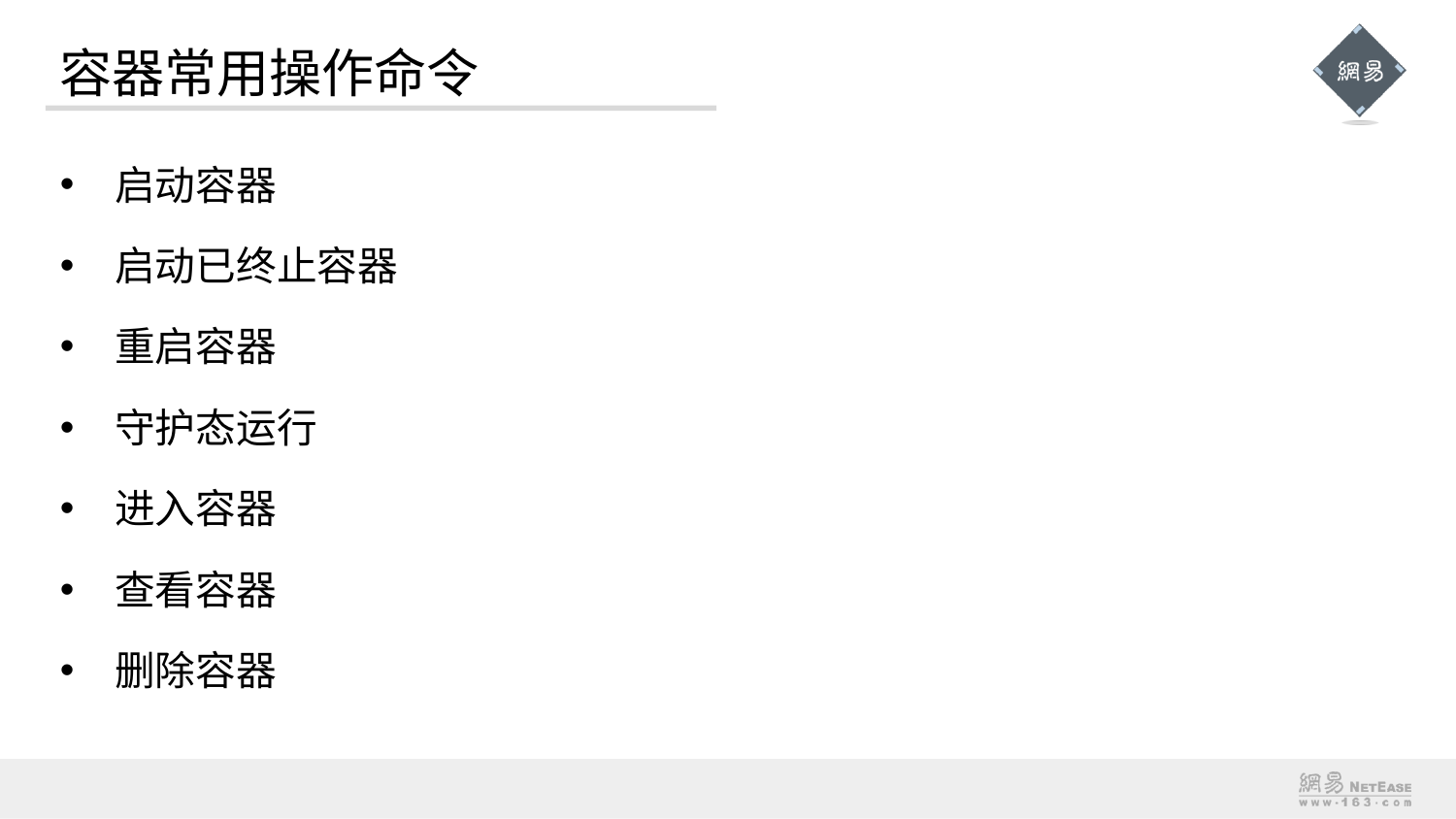

# 容器常用操作命令
启动容器
启动已终止容器
重启容器
守护态运行
进入容器
查看容器
删除容器